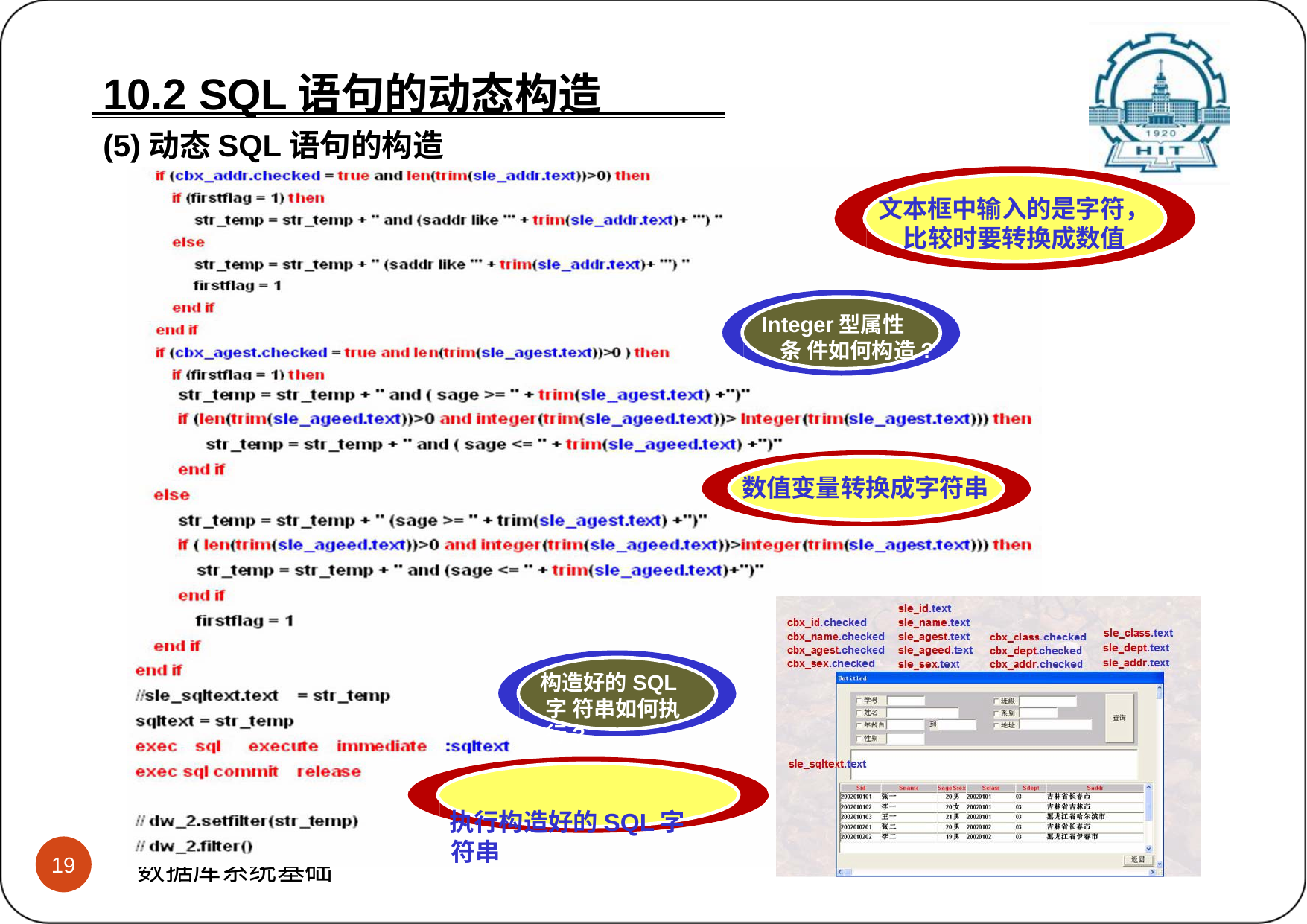

# 10.2 SQL语句的动态构造 (5)动态SQL语句的构造—SQL字符串

文本框中输入的是字符， 比较时要转换成数值

Integer型属性条 件如何构造?

数值变量转换成字符串

构造好的SQL字 符串如何执行?

执行构造好的SQL字符串